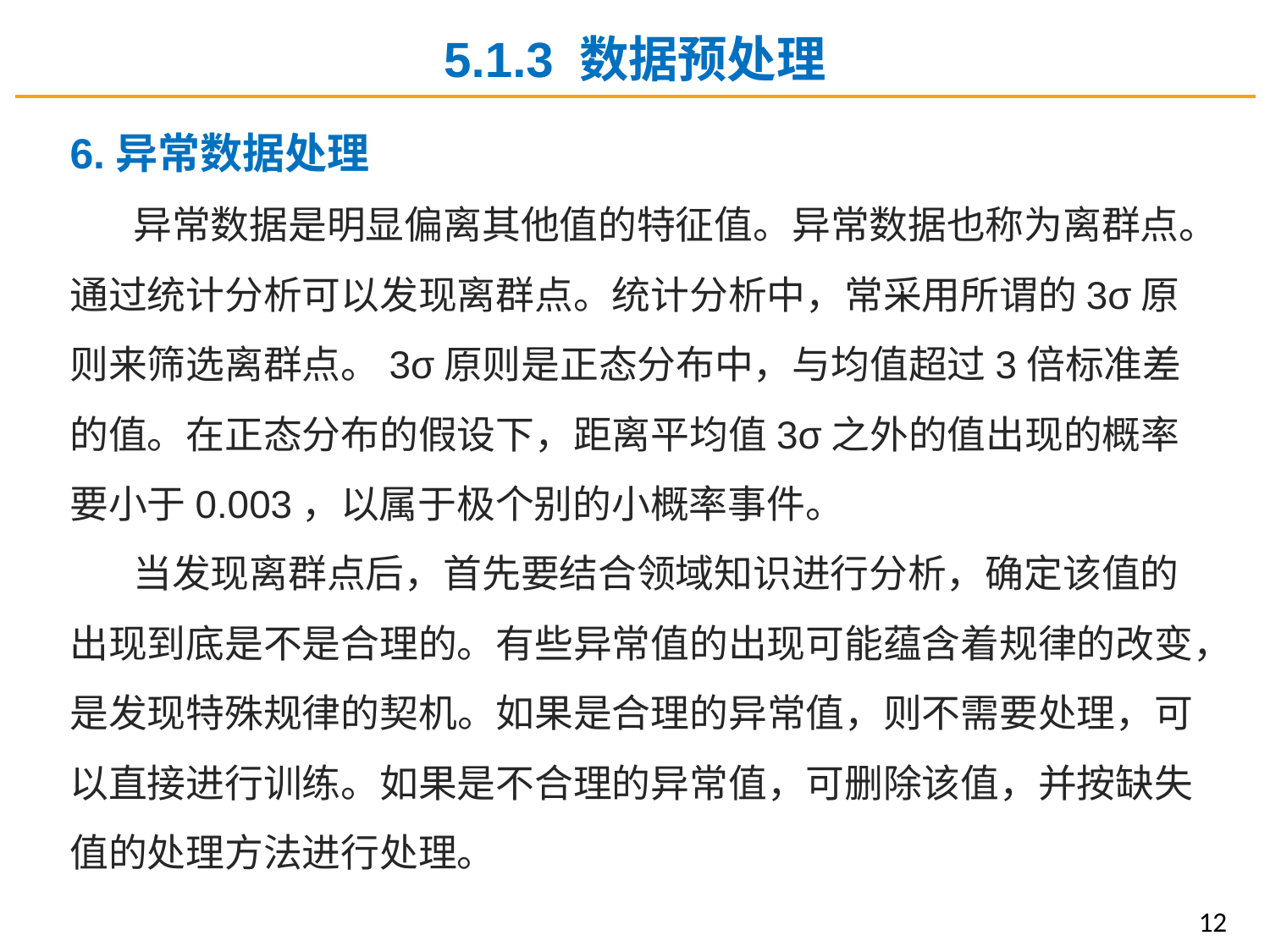

5.1.3 数据预处理
6.异常数据处理
异常数据是明显偏离其他值的特征值。异常数据也称为离群点。通过统计分析可以发现离群点。统计分析中，常采用所谓的3σ原则来筛选离群点。3σ原则是正态分布中，与均值超过3倍标准差的值。在正态分布的假设下，距离平均值3σ之外的值出现的概率要小于0.003，以属于极个别的小概率事件。
当发现离群点后，首先要结合领域知识进行分析，确定该值的出现到底是不是合理的。有些异常值的出现可能蕴含着规律的改变，是发现特殊规律的契机。如果是合理的异常值，则不需要处理，可以直接进行训练。如果是不合理的异常值，可删除该值，并按缺失值的处理方法进行处理。
12